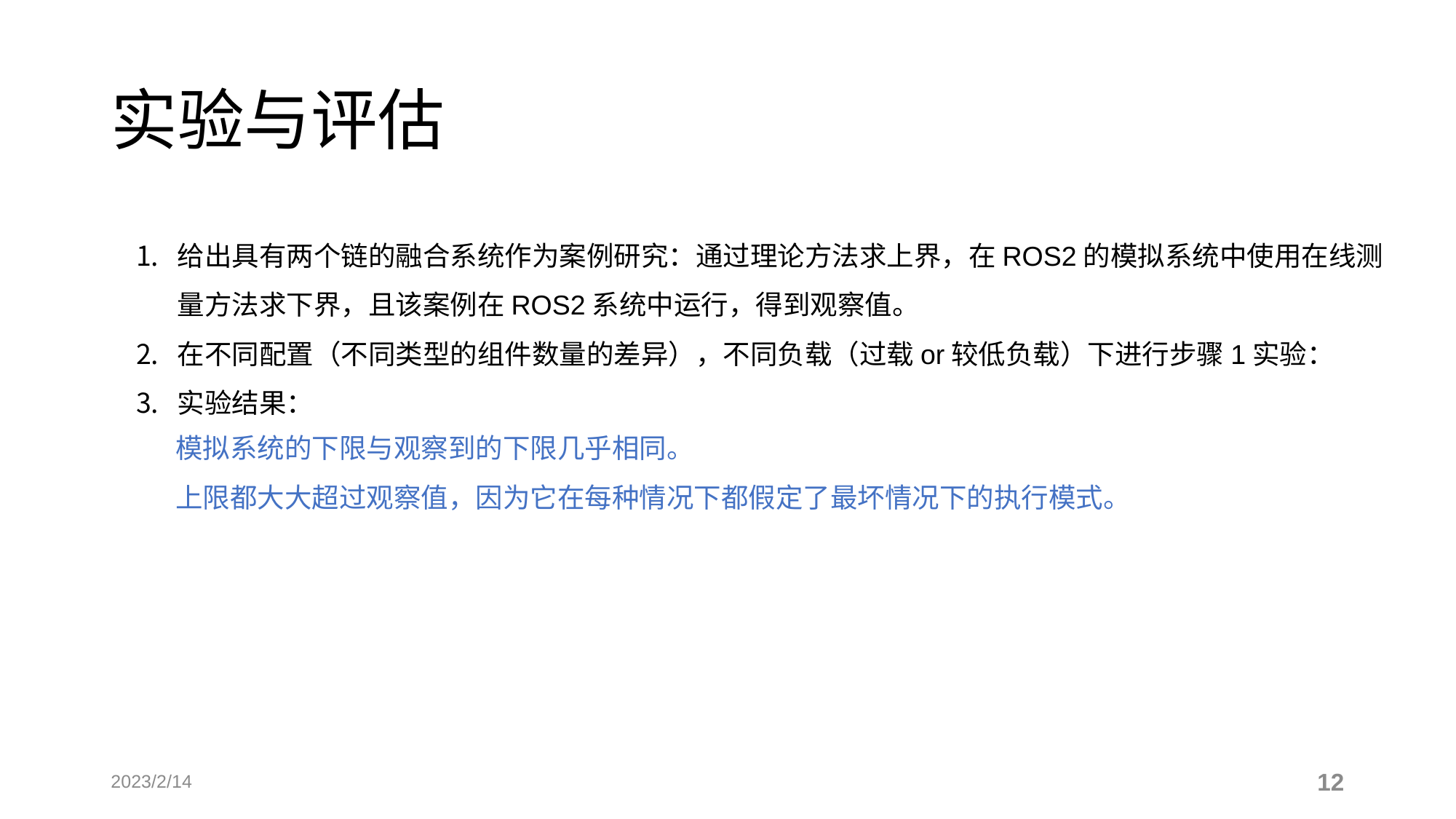

# 实验与评估
给出具有两个链的融合系统作为案例研究：通过理论方法求上界，在ROS2的模拟系统中使用在线测量方法求下界，且该案例在ROS2系统中运行，得到观察值。
在不同配置（不同类型的组件数量的差异），不同负载（过载or较低负载）下进行步骤1实验：
实验结果：
模拟系统的下限与观察到的下限几乎相同。
上限都大大超过观察值，因为它在每种情况下都假定了最坏情况下的执行模式。
2023/2/14
12